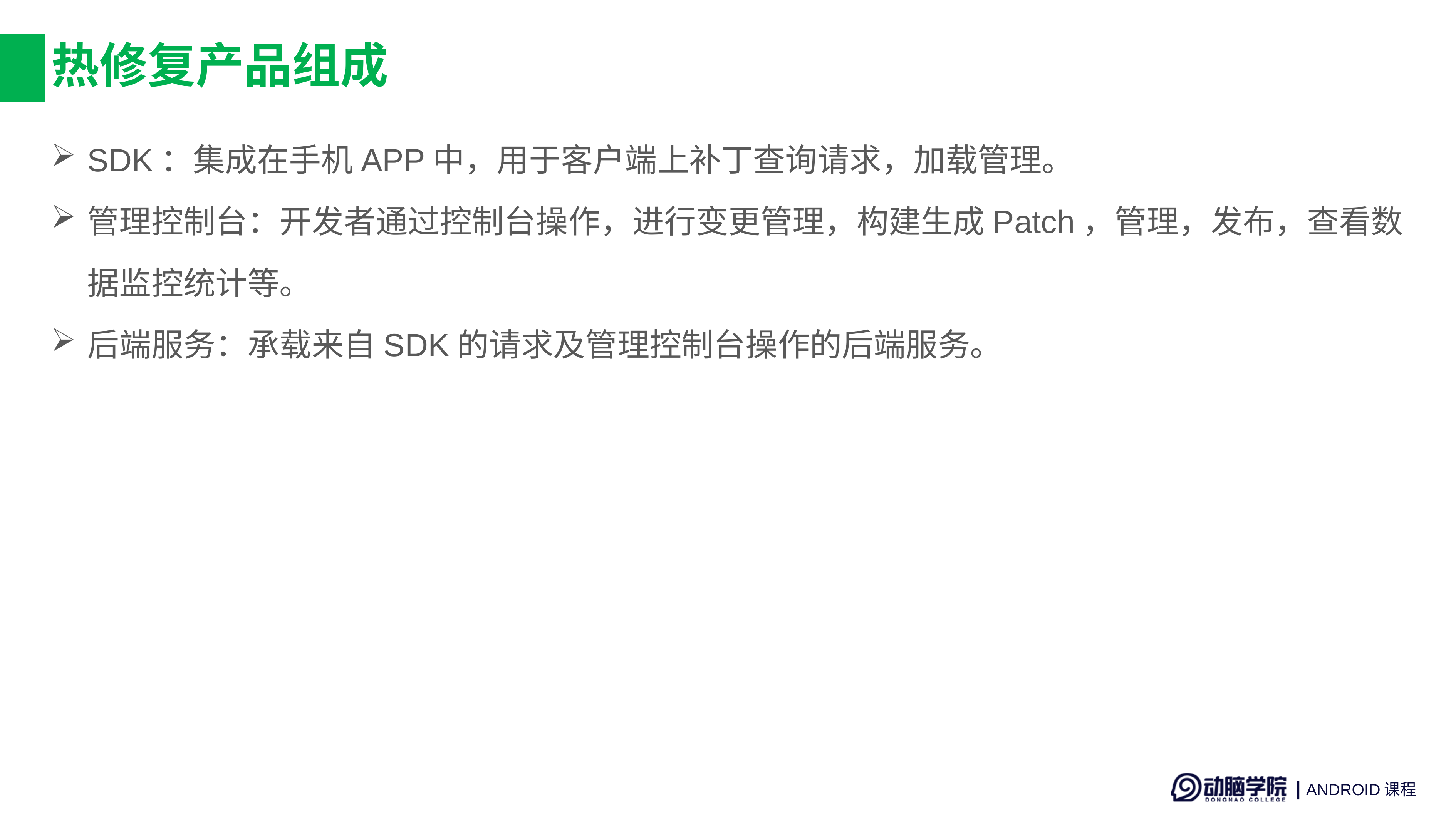

# 热修复产品组成
SDK：集成在手机APP中，用于客户端上补丁查询请求，加载管理。
管理控制台：开发者通过控制台操作，进行变更管理，构建生成Patch，管理，发布，查看数据监控统计等。
后端服务：承载来自SDK的请求及管理控制台操作的后端服务。